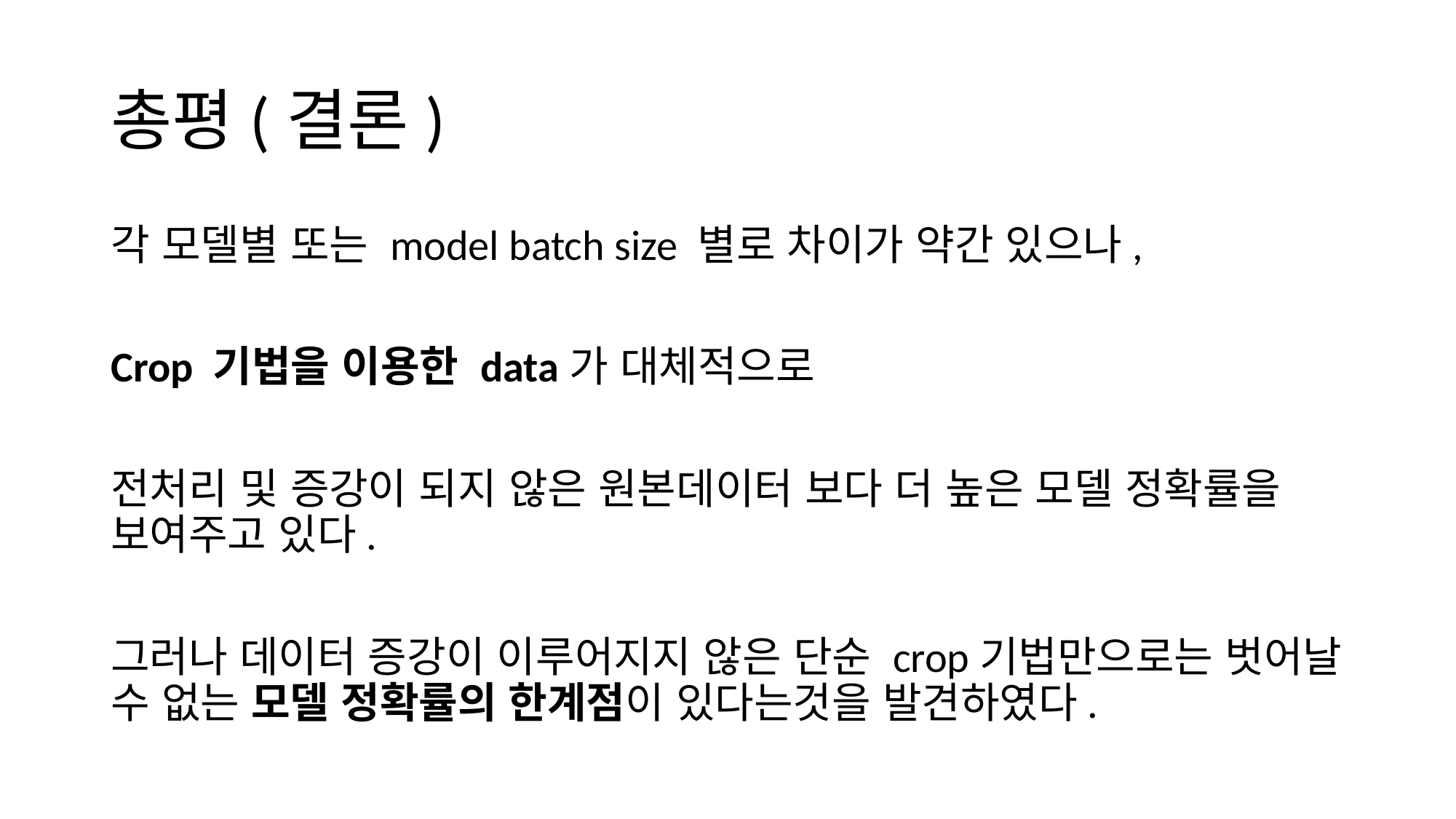

# 총평(결론)
각 모델별 또는 model batch size 별로 차이가 약간 있으나,

Crop 기법을 이용한 data가 대체적으로

전처리 및 증강이 되지 않은 원본데이터 보다 더 높은 모델 정확률을 보여주고 있다.

그러나 데이터 증강이 이루어지지 않은 단순 crop기법만으로는 벗어날 수 없는 모델 정확률의 한계점이 있다는것을 발견하였다.